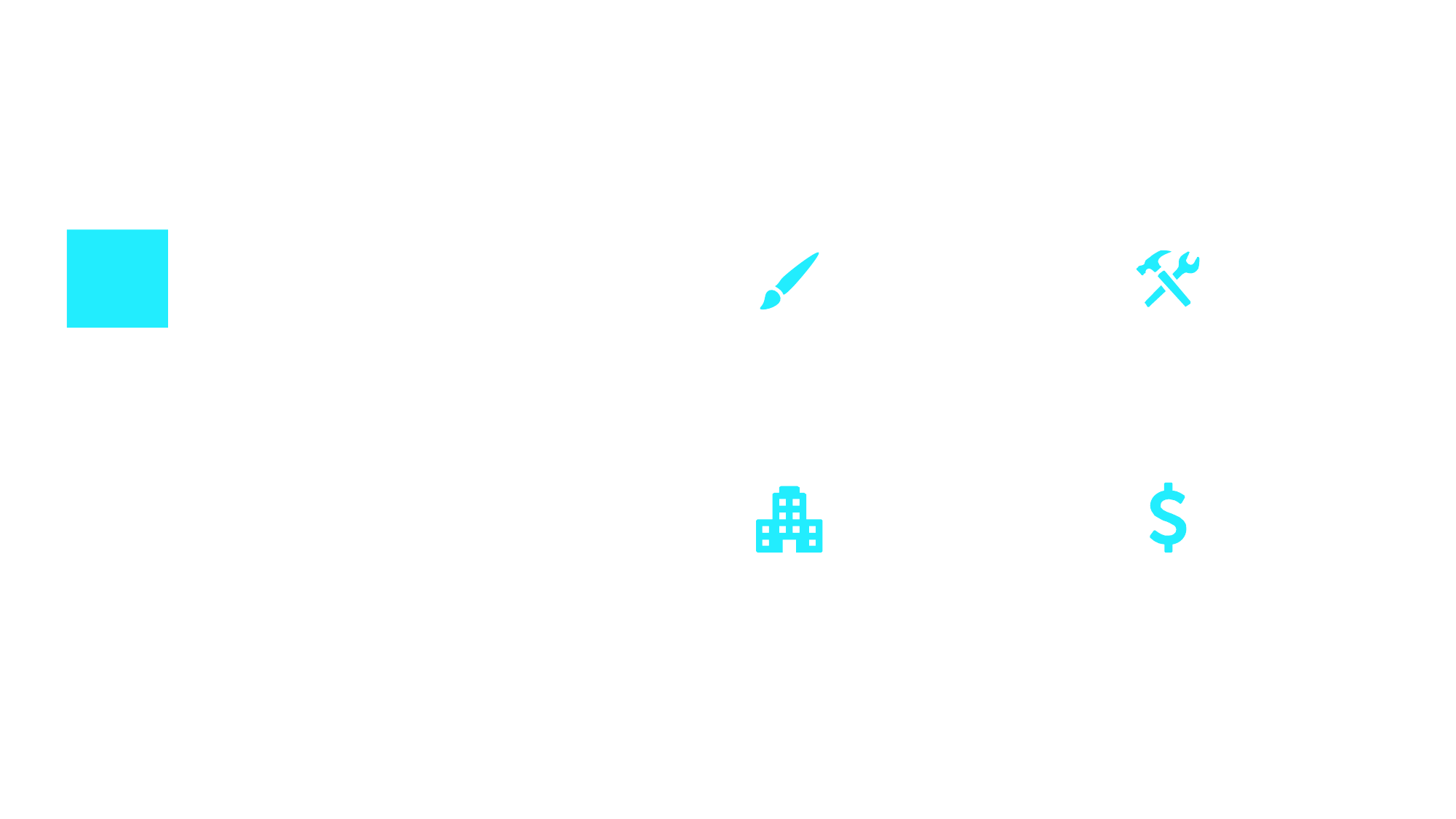

输入本页标题内容

输入您的小标题
输入您的小标题
Sed eget turpis a pede tempor malesuada.
Sed eget turpis a pede tempor malesuada.
输入您的小标题
Sed eget turpis a pede tempor malesuada. Vivamus quis mi at leo pulvinar hendrerit. Cum sociis natoque penatibus et magnis dis parturient montes, nascetur ridiculus mus. Pellentesque aliquet lacus vitae pede. Nullam mollis dolor ac nisi. Phasellus sit amet urna. Praesent pellentesque sapien sed lacus. Donec lacinia odio in odio. In sit amet elit.

输入您的小标题
输入您的小标题
Sed eget turpis a pede tempor malesuada.
Sed eget turpis a pede tempor malesuada.